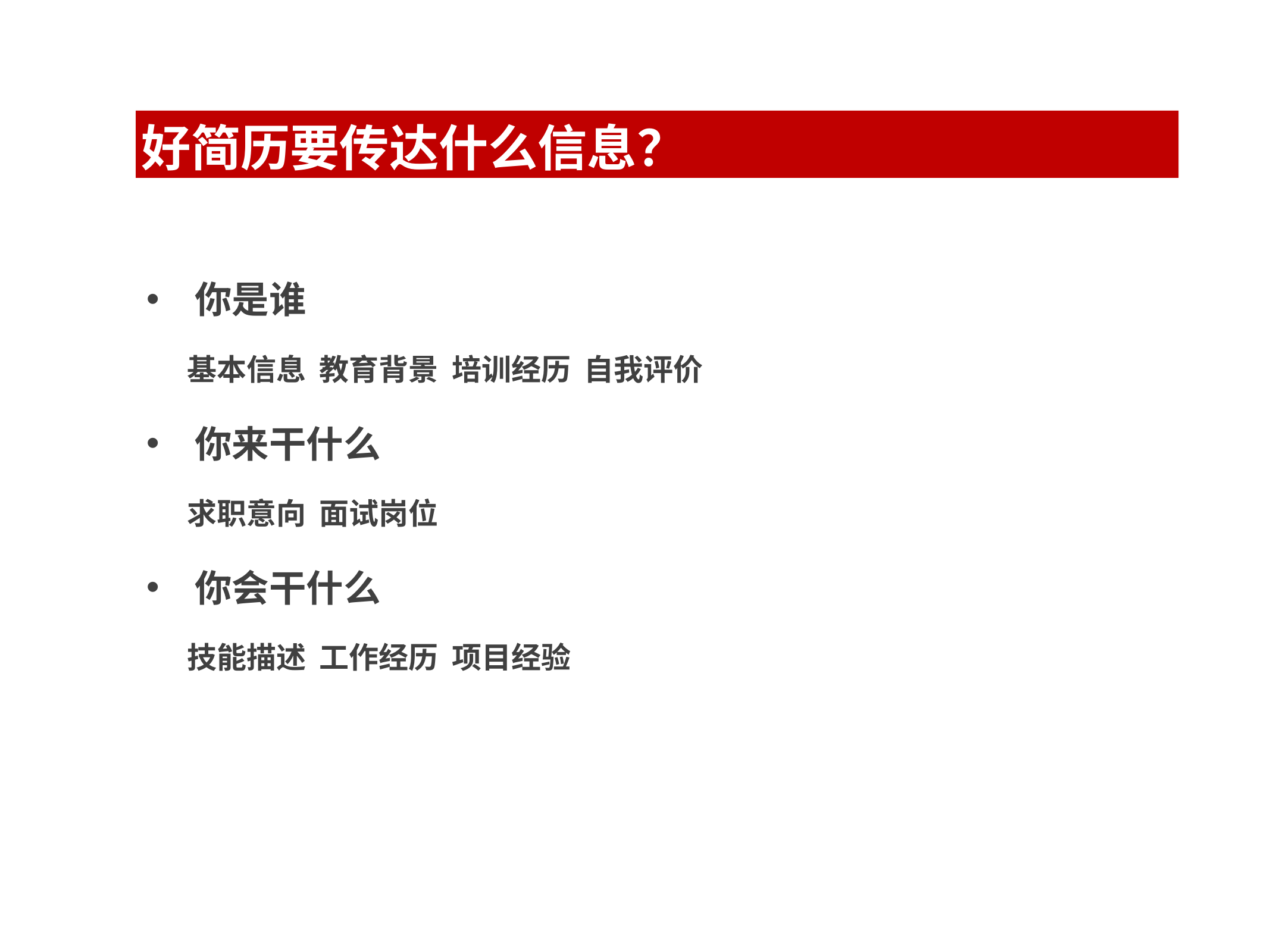

# 好简历要传达什么信息？
你是谁
     基本信息  教育背景  培训经历  自我评价
你来干什么
     求职意向  面试岗位
你会干什么
     技能描述  工作经历  项目经验